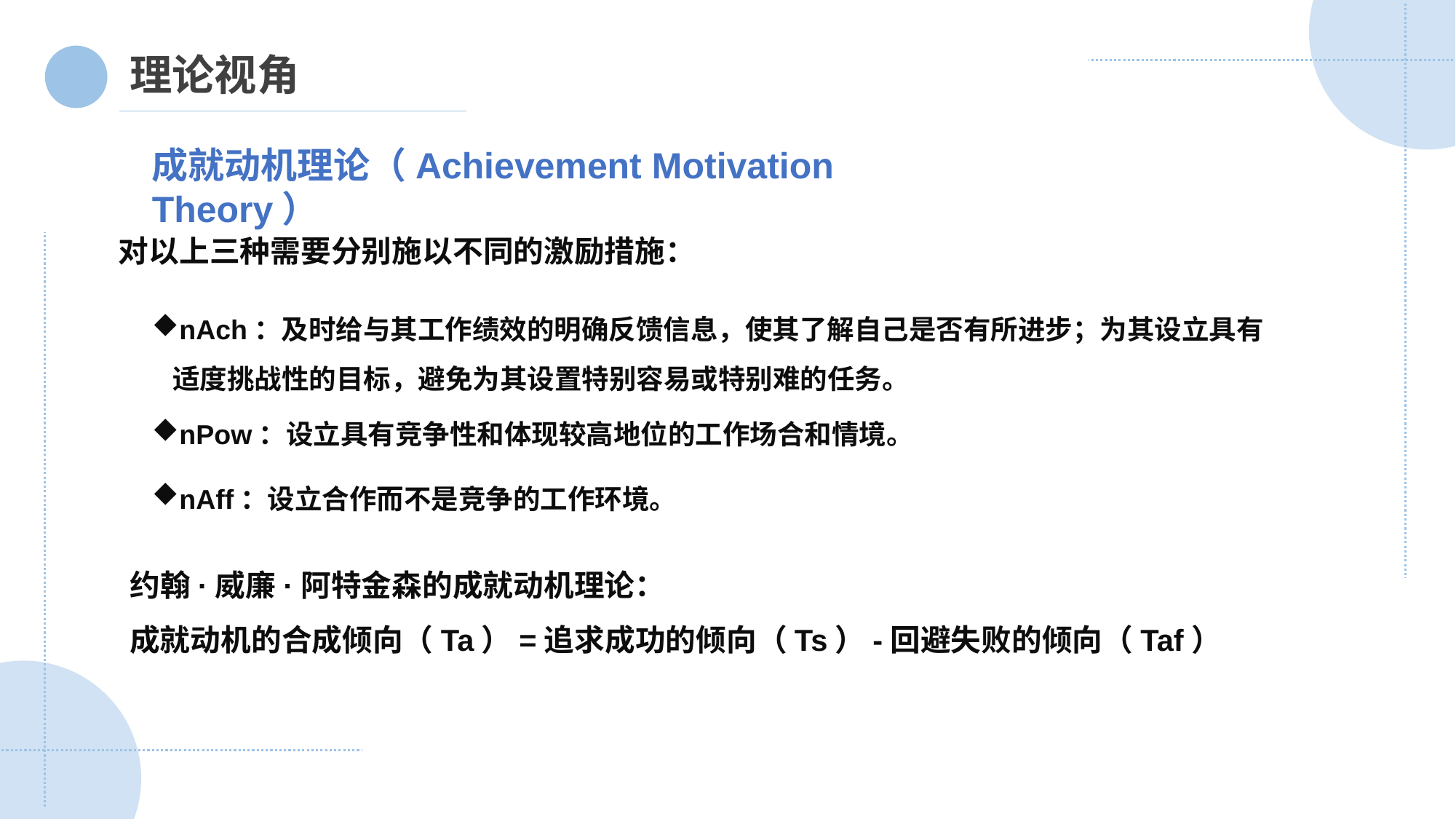

理论视角

成就动机理论（Achievement Motivation Theory）
对以上三种需要分别施以不同的激励措施：
nAch：及时给与其工作绩效的明确反馈信息，使其了解自己是否有所进步；为其设立具有适度挑战性的目标，避免为其设置特别容易或特别难的任务。
nPow：设立具有竞争性和体现较高地位的工作场合和情境。
nAff：设立合作而不是竞争的工作环境。
约翰·威廉·阿特金森的成就动机理论：
成就动机的合成倾向（Ta）=追求成功的倾向（Ts）-回避失败的倾向（Taf）